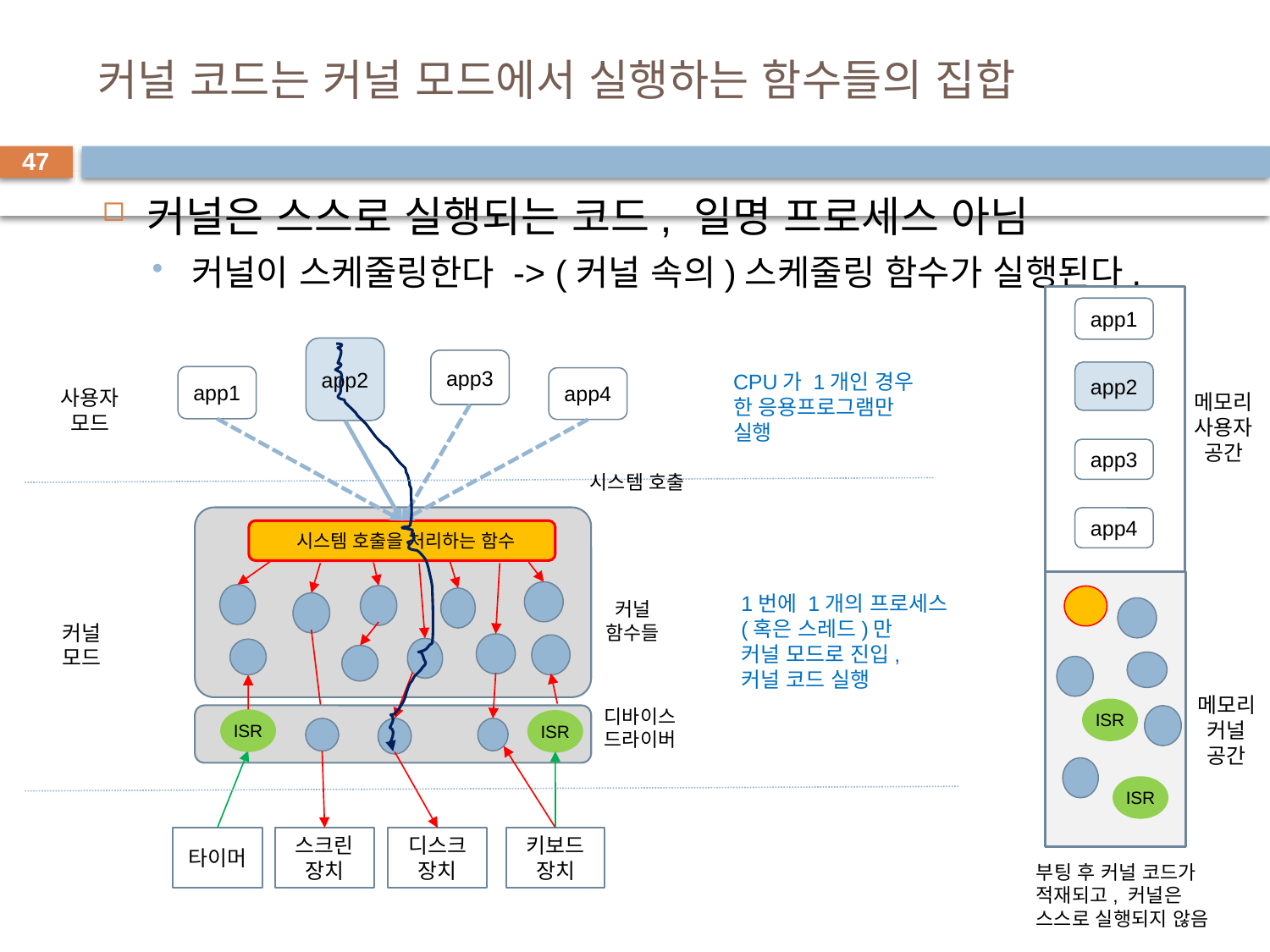

# 커널 코드는 커널 모드에서 실행하는 함수들의 집합
47
커널은 스스로 실행되는 코드, 일명 프로세스 아님
커널이 스케줄링한다 -> (커널 속의)스케줄링 함수가 실행된다.

app1
app2

app3
CPU가 1개인 경우
한 응용프로그램만
실행
app2
app1
app4
사용자
모드
메모리
사용자
공간
app3
시스템 호출

app4
 시스템 호출을 처리하는 함수

1번에 1개의 프로세스
(혹은 스레드)만
커널 모드로 진입,
커널 코드 실행

커널
함수들

커널
모드

메모리
커널
공간
디바이스
드라이버
ISR

ISR
ISR

ISR
타이머
스크린
장치
디스크
장치
키보드장치
부팅 후 커널 코드가
적재되고, 커널은 스스로 실행되지 않음